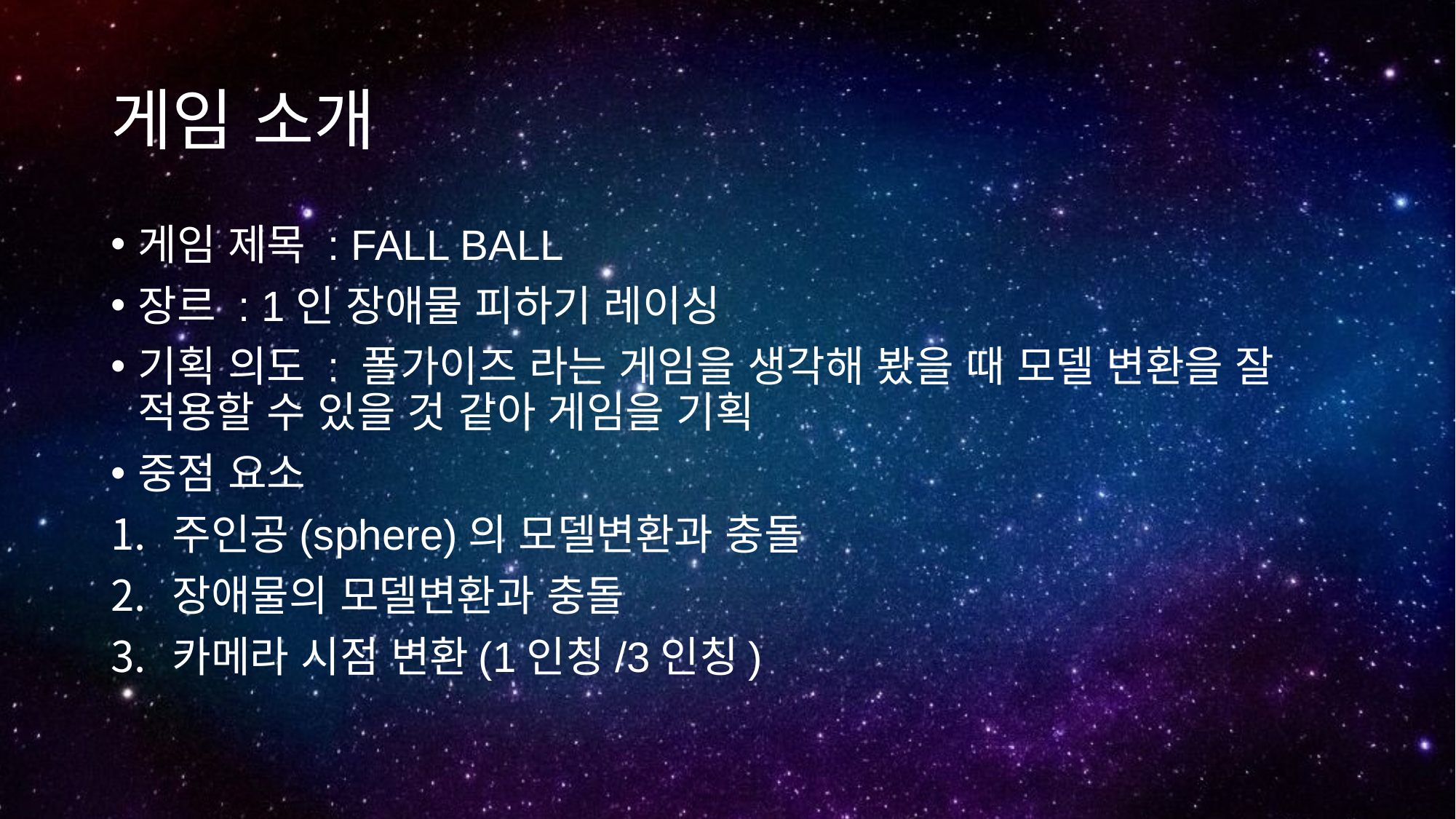

# 게임 소개
게임 제목 : FALL BALL
장르 : 1인 장애물 피하기 레이싱
기획 의도 : 폴가이즈 라는 게임을 생각해 봤을 때 모델 변환을 잘 적용할 수 있을 것 같아 게임을 기획
중점 요소
주인공(sphere)의 모델변환과 충돌
장애물의 모델변환과 충돌
카메라 시점 변환(1인칭/3인칭)